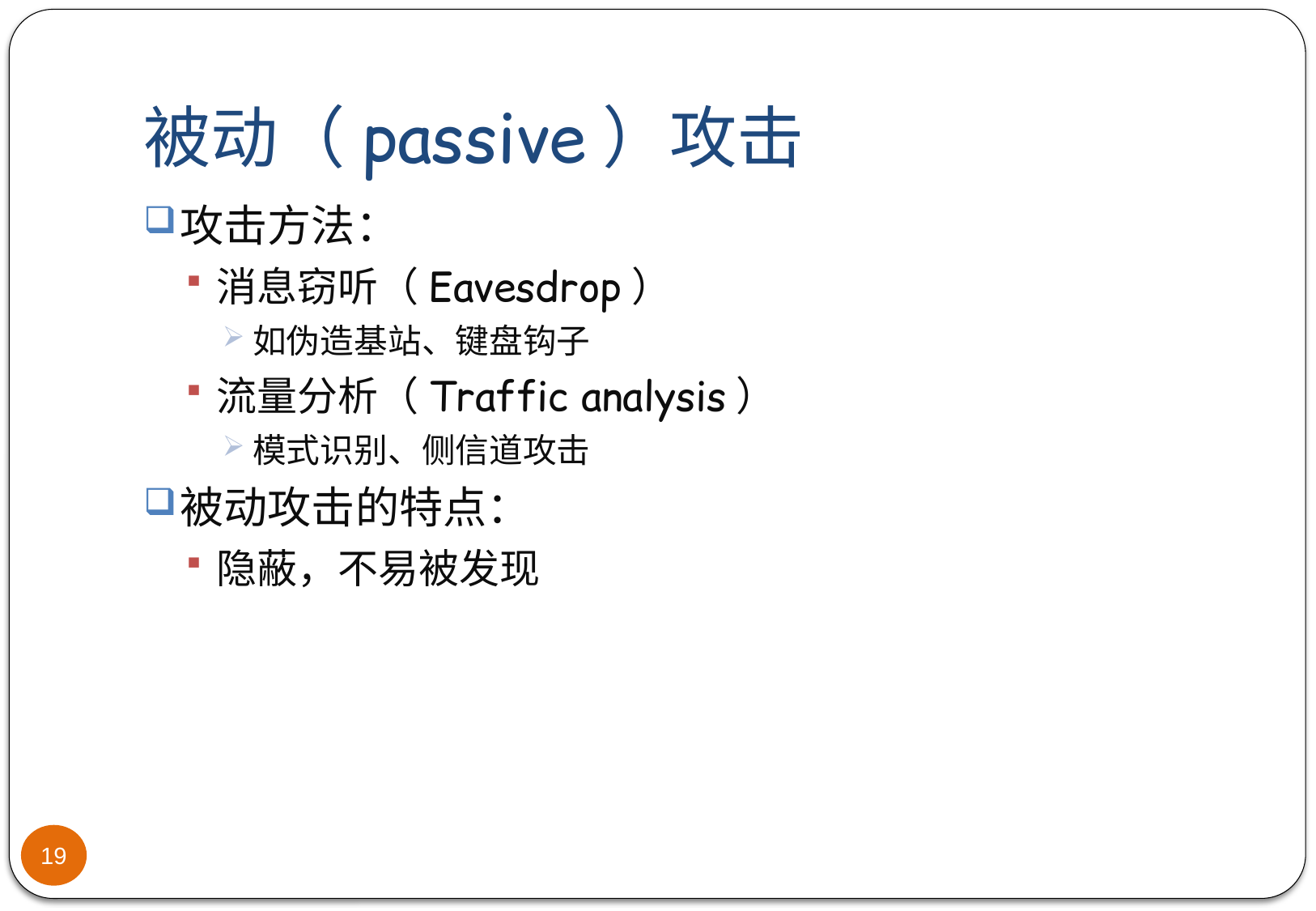

# 被动（passive）攻击
攻击方法：
消息窃听（Eavesdrop）
如伪造基站、键盘钩子
流量分析（Traffic analysis）
模式识别、侧信道攻击
被动攻击的特点：
隐蔽，不易被发现
19